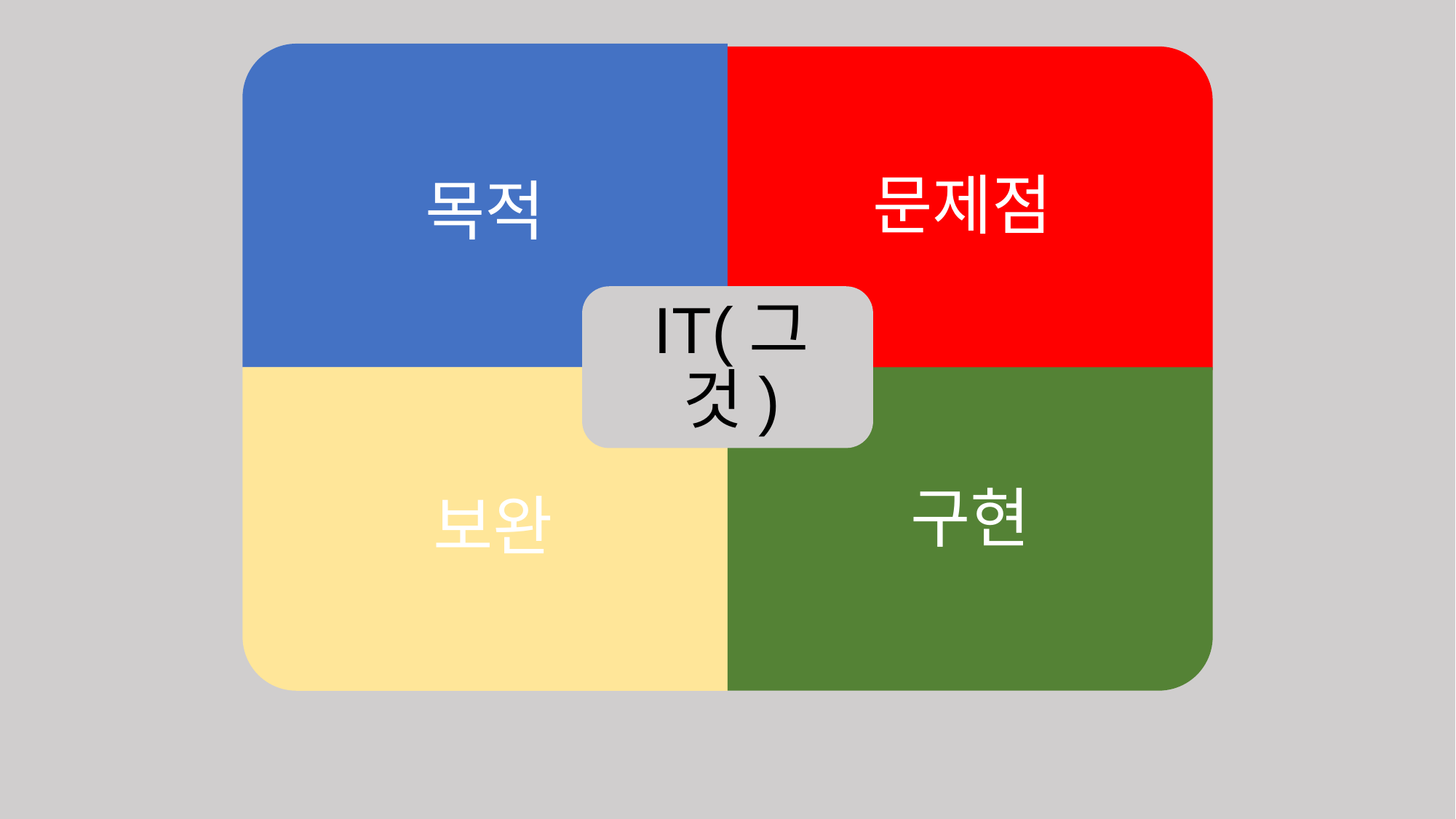

# 목적
목적
문제점
보완
구현
IT(그것)
목적